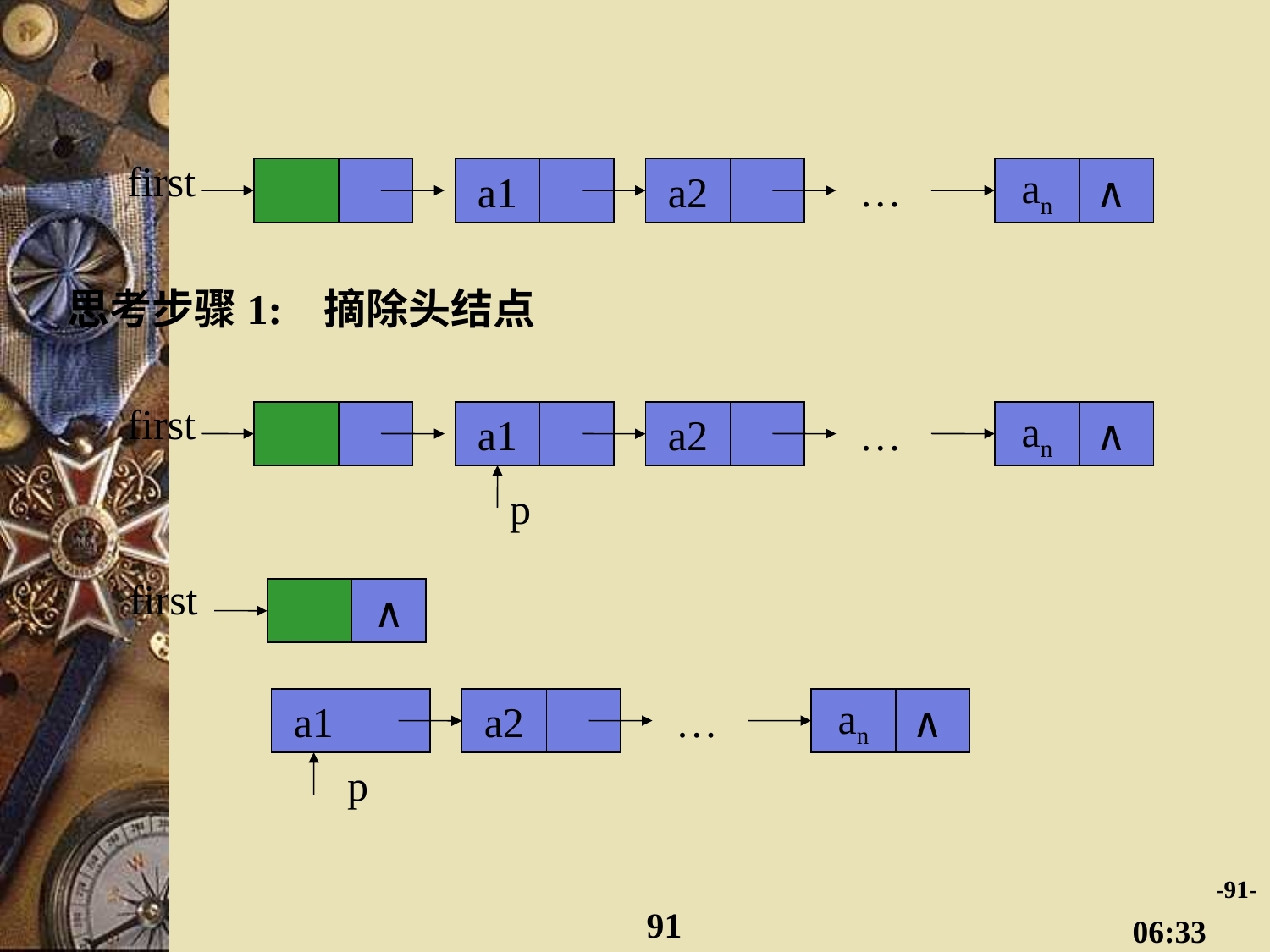

#
first

a1

a2

…
an
∧

思考步骤1:   摘除头结点
first

a1

a2

…
an
∧

p
first

∧

a1

a2

…
an
∧

p
-91-